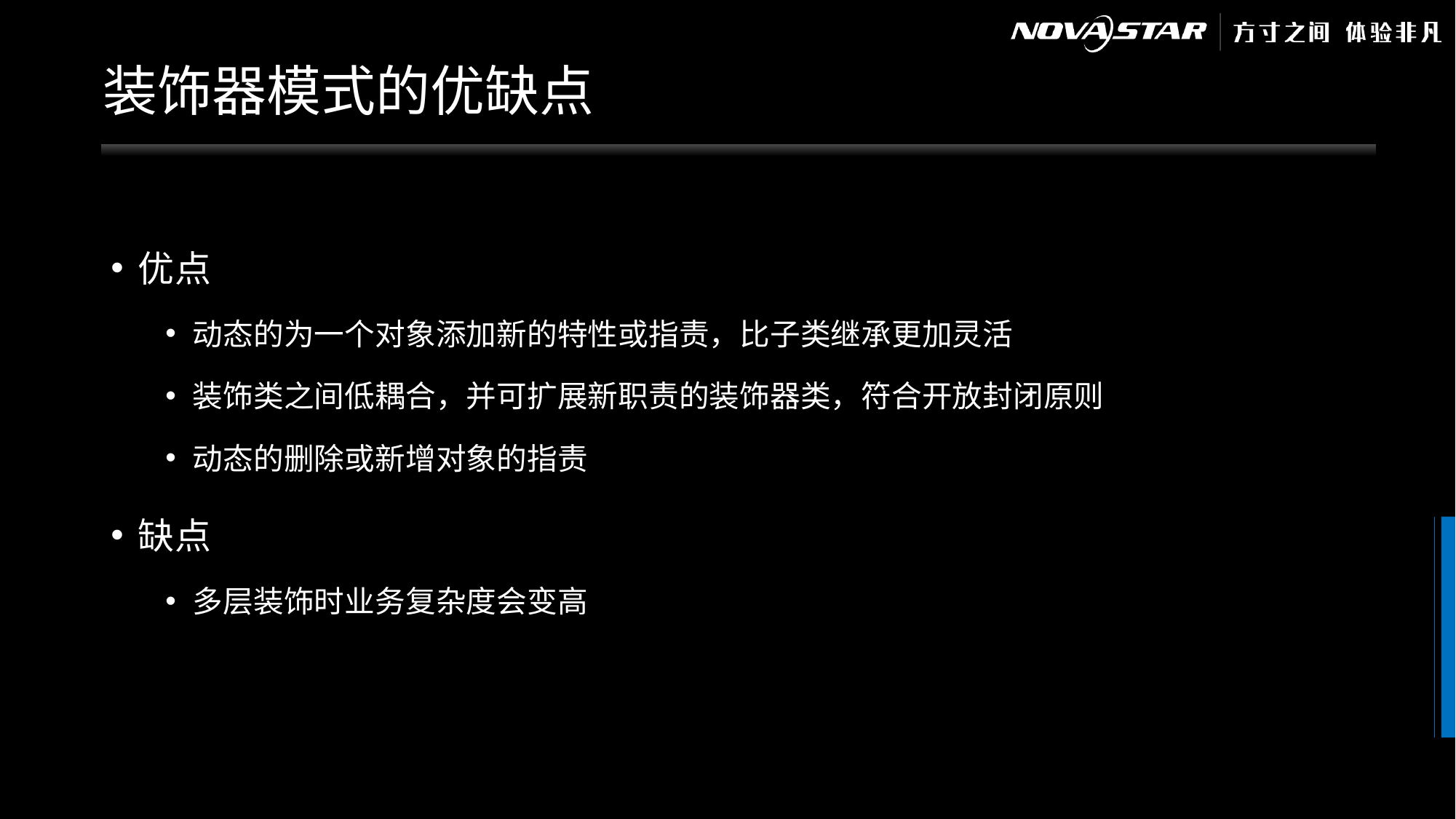

# 装饰器模式的优缺点

优点
动态的为一个对象添加新的特性或指责，比子类继承更加灵活
装饰类之间低耦合，并可扩展新职责的装饰器类，符合开放封闭原则
动态的删除或新增对象的指责
缺点
多层装饰时业务复杂度会变高